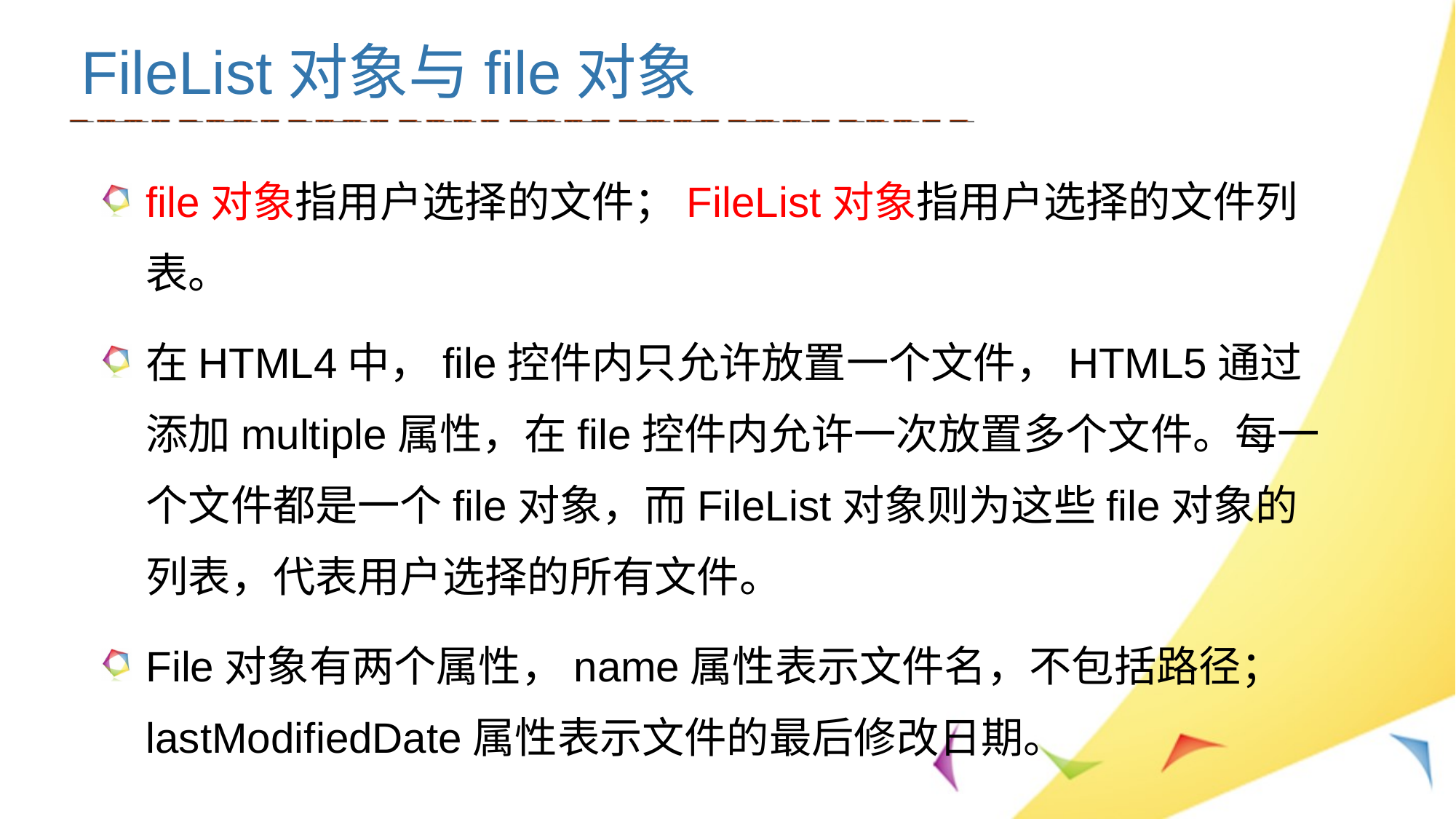

FileList对象与file对象
file对象指用户选择的文件；FileList对象指用户选择的文件列表。
在HTML4中，file控件内只允许放置一个文件，HTML5通过添加multiple属性，在file控件内允许一次放置多个文件。每一个文件都是一个file对象，而FileList对象则为这些file对象的列表，代表用户选择的所有文件。
File对象有两个属性，name属性表示文件名，不包括路径；lastModifiedDate属性表示文件的最后修改日期。